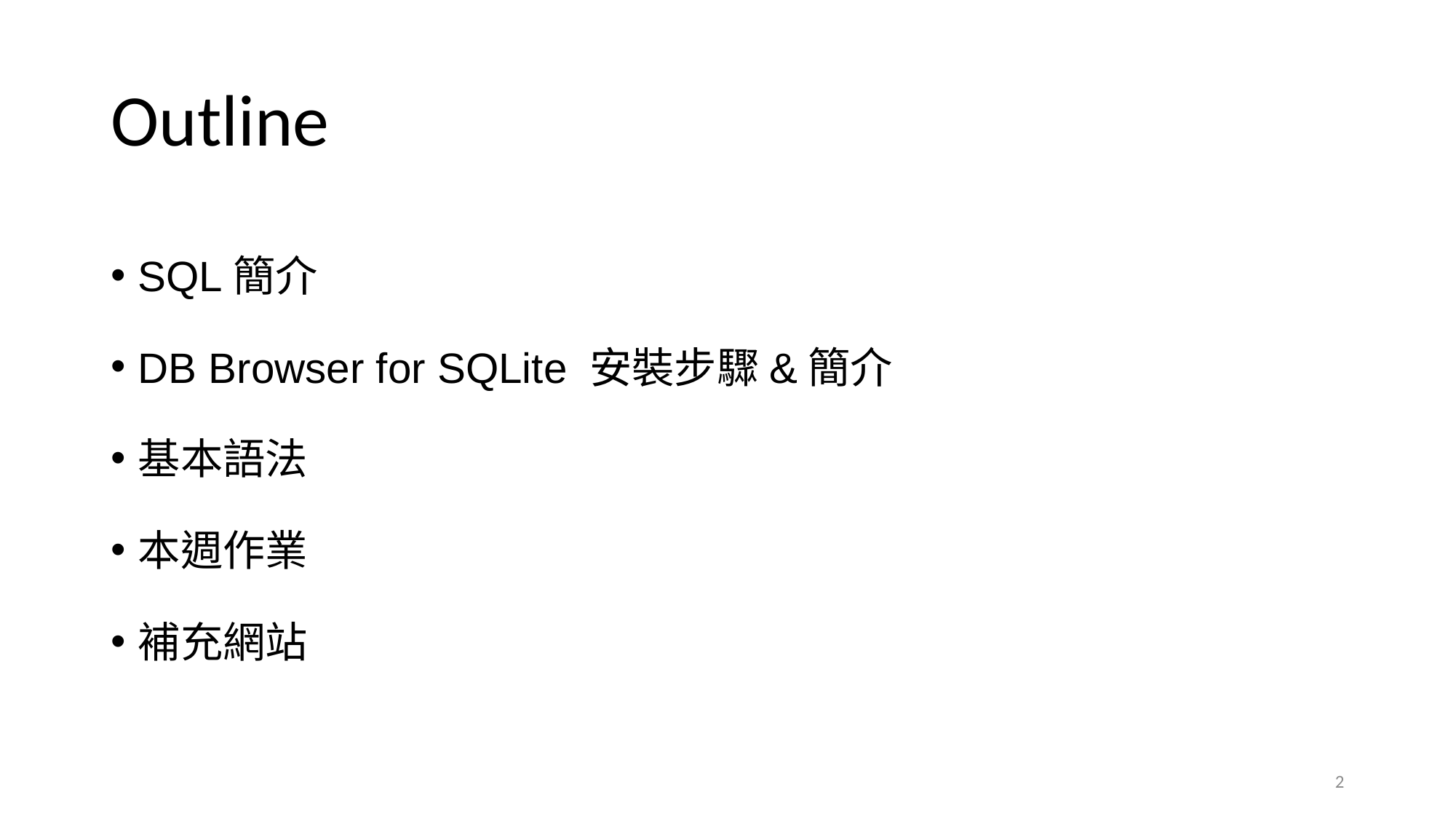

# Outline
SQL簡介
DB Browser for SQLite 安裝步驟&簡介
基本語法
本週作業
補充網站
2